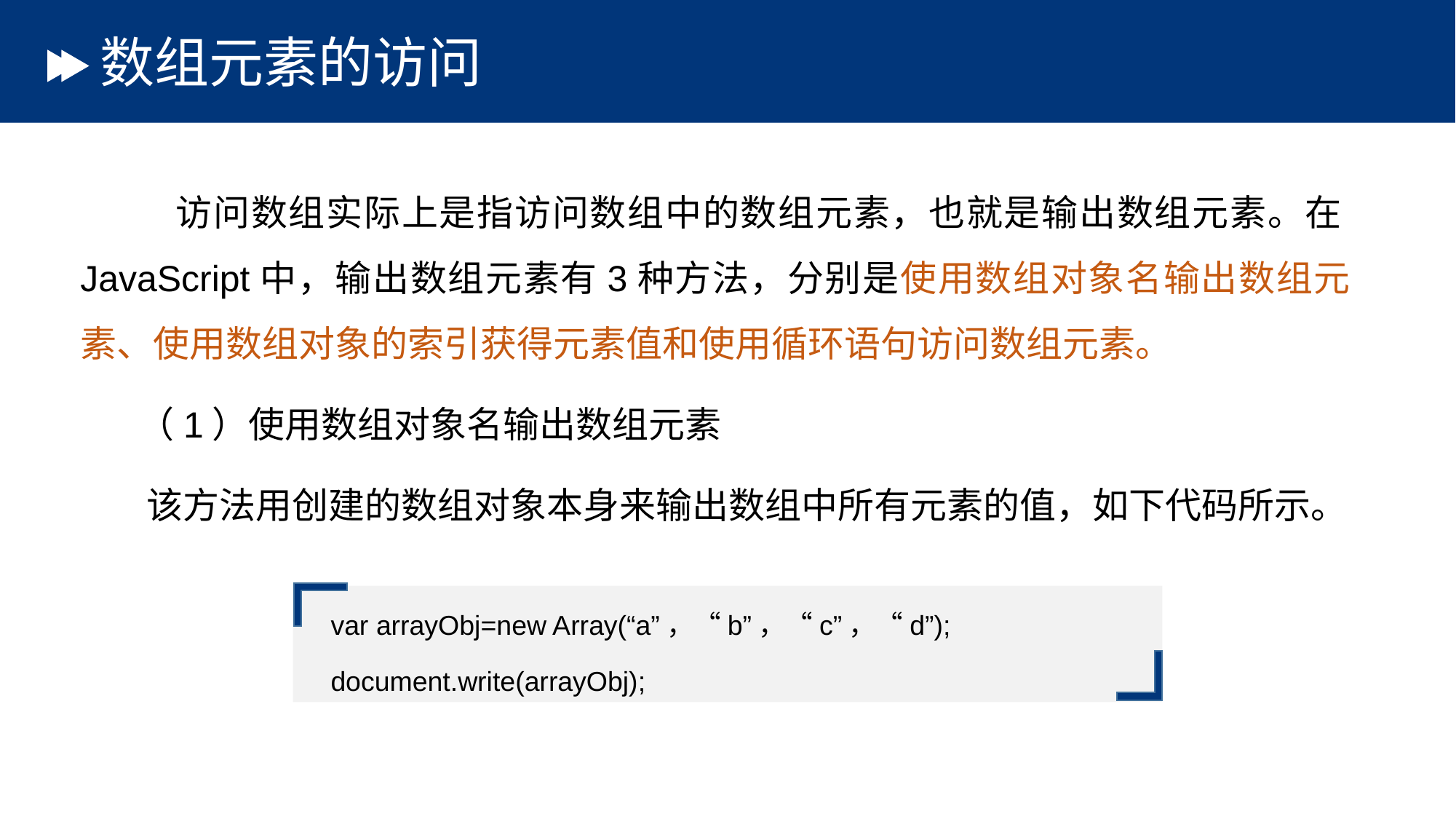

# 数组元素的访问
         访问数组实际上是指访问数组中的数组元素，也就是输出数组元素。在JavaScript中，输出数组元素有3种方法，分别是使用数组对象名输出数组元素、使用数组对象的索引获得元素值和使用循环语句访问数组元素。
      （1）使用数组对象名输出数组元素
       该方法用创建的数组对象本身来输出数组中所有元素的值，如下代码所示。

var arrayObj=new Array(“a”，“b”，“c”，“d”);
document.write(arrayObj);